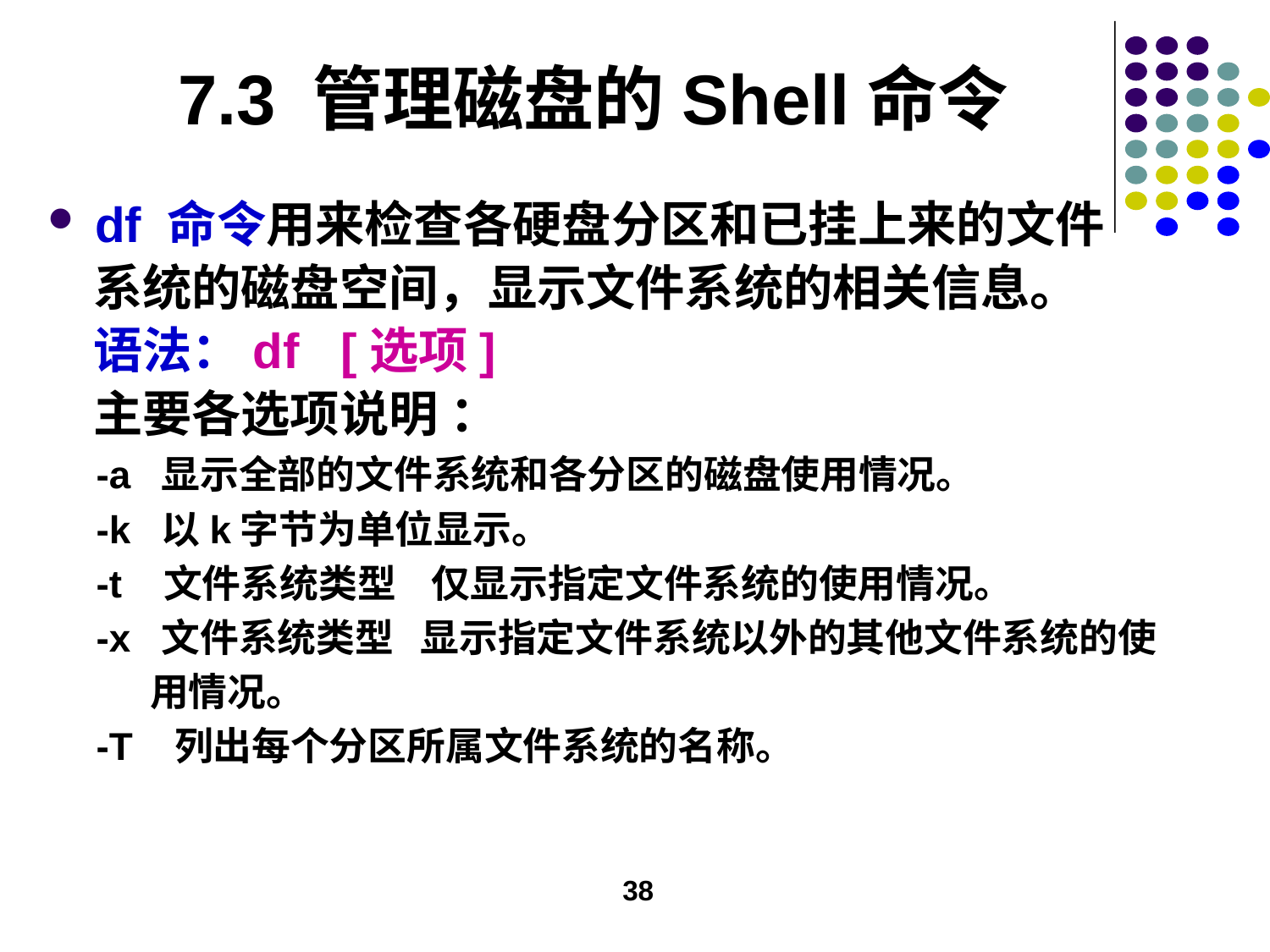

# 7.3 管理磁盘的Shell命令
df 命令用来检查各硬盘分区和已挂上来的文件
   系统的磁盘空间，显示文件系统的相关信息。
   语法：df   [选项]
   主要各选项说明 ：
-a  显示全部的文件系统和各分区的磁盘使用情况。
-k  以k字节为单位显示。
-t   文件系统类型    仅显示指定文件系统的使用情况。
-x  文件系统类型   显示指定文件系统以外的其他文件系统的使
     用情况。
-T   列出每个分区所属文件系统的名称。
38